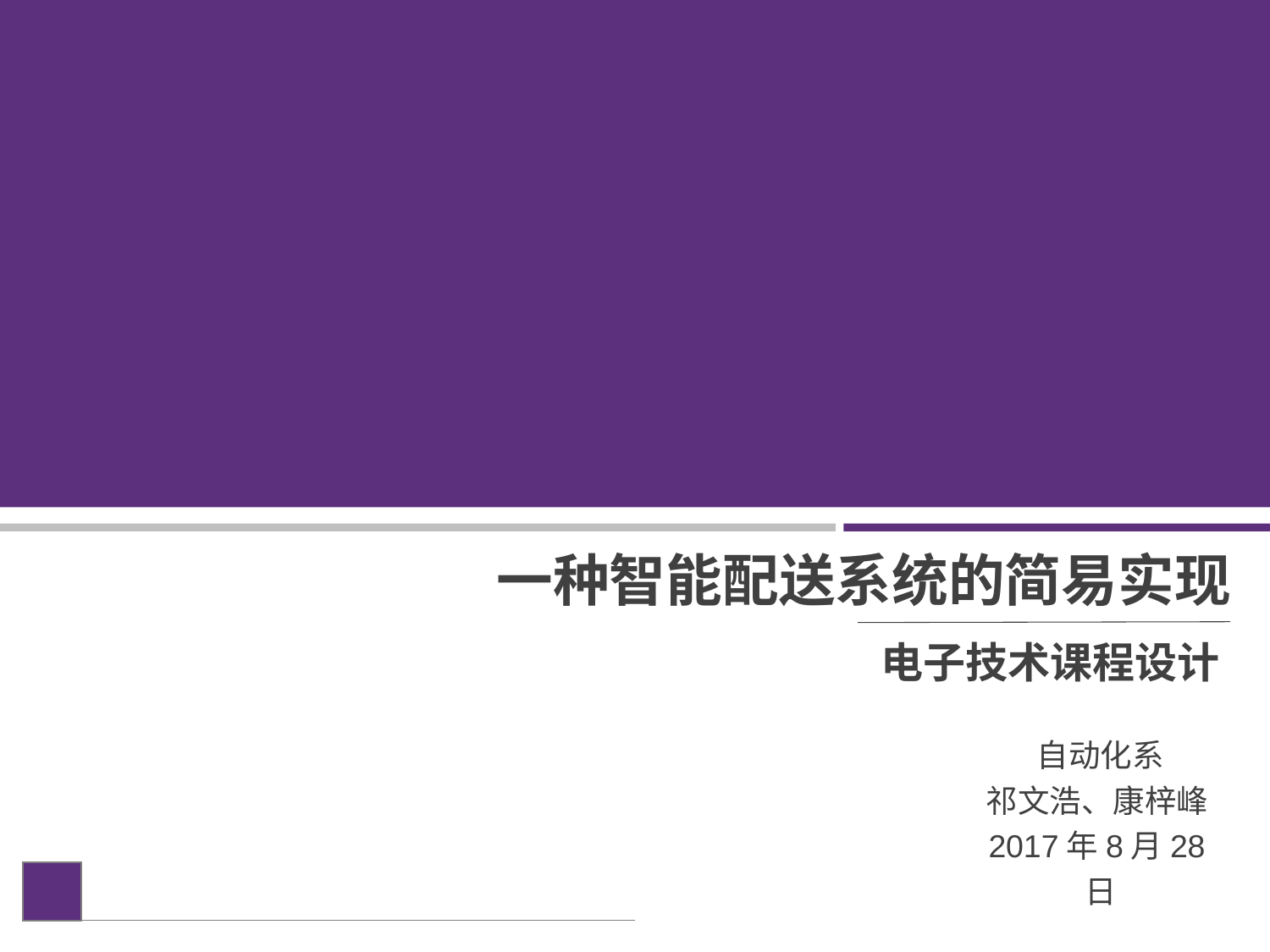

一种智能配送系统的简易实现
电子技术课程设计
自动化系
祁文浩、康梓峰
2017年8月28日